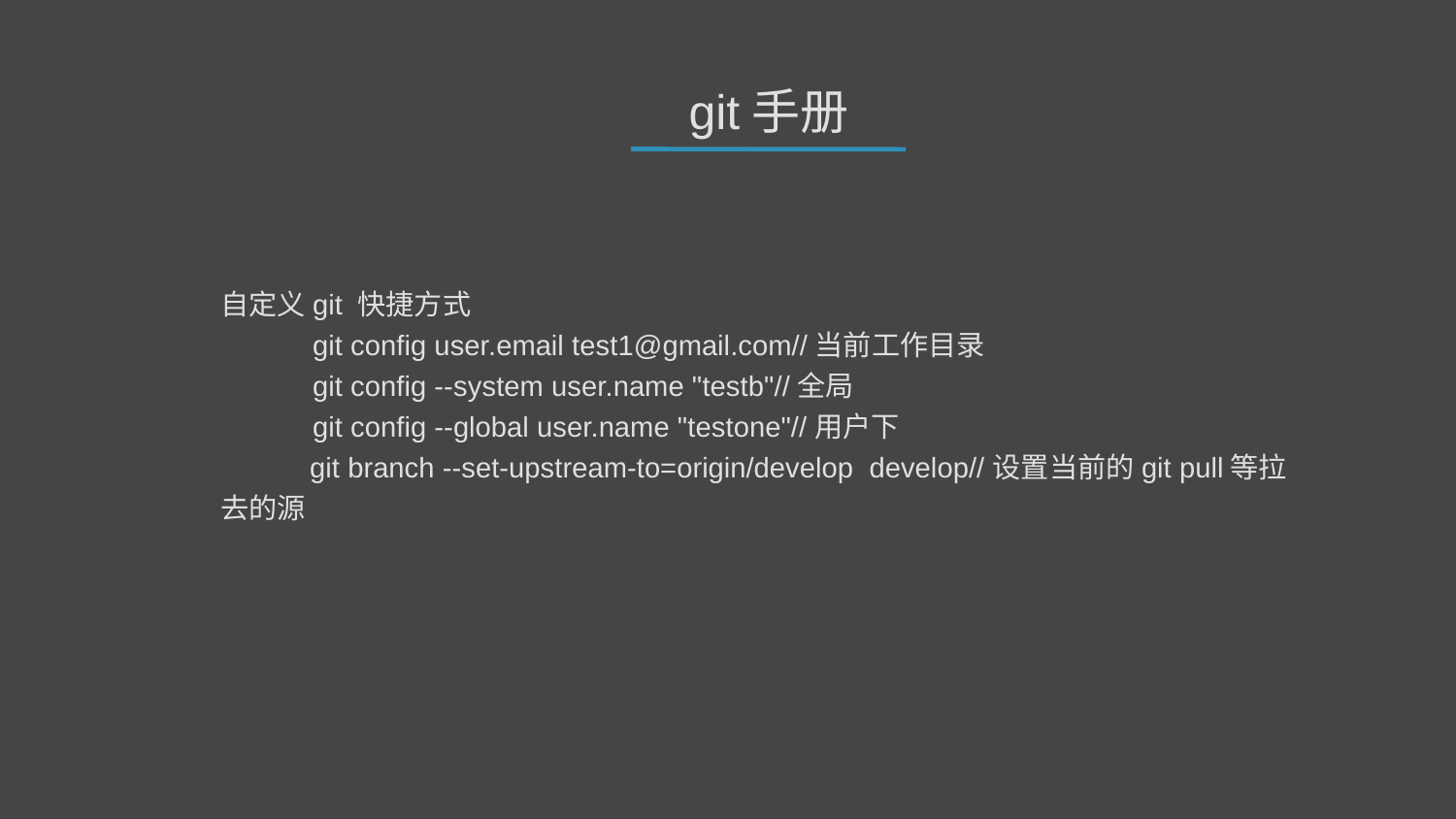

git手册

自定义git 快捷方式
　　　git config user.email test1@gmail.com//当前工作目录
　　　git config --system user.name "testb"//全局
　　　git config --global user.name "testone"//用户下
   　　git branch --set-upstream-to=origin/develop  develop//设置当前的git pull等拉去的源